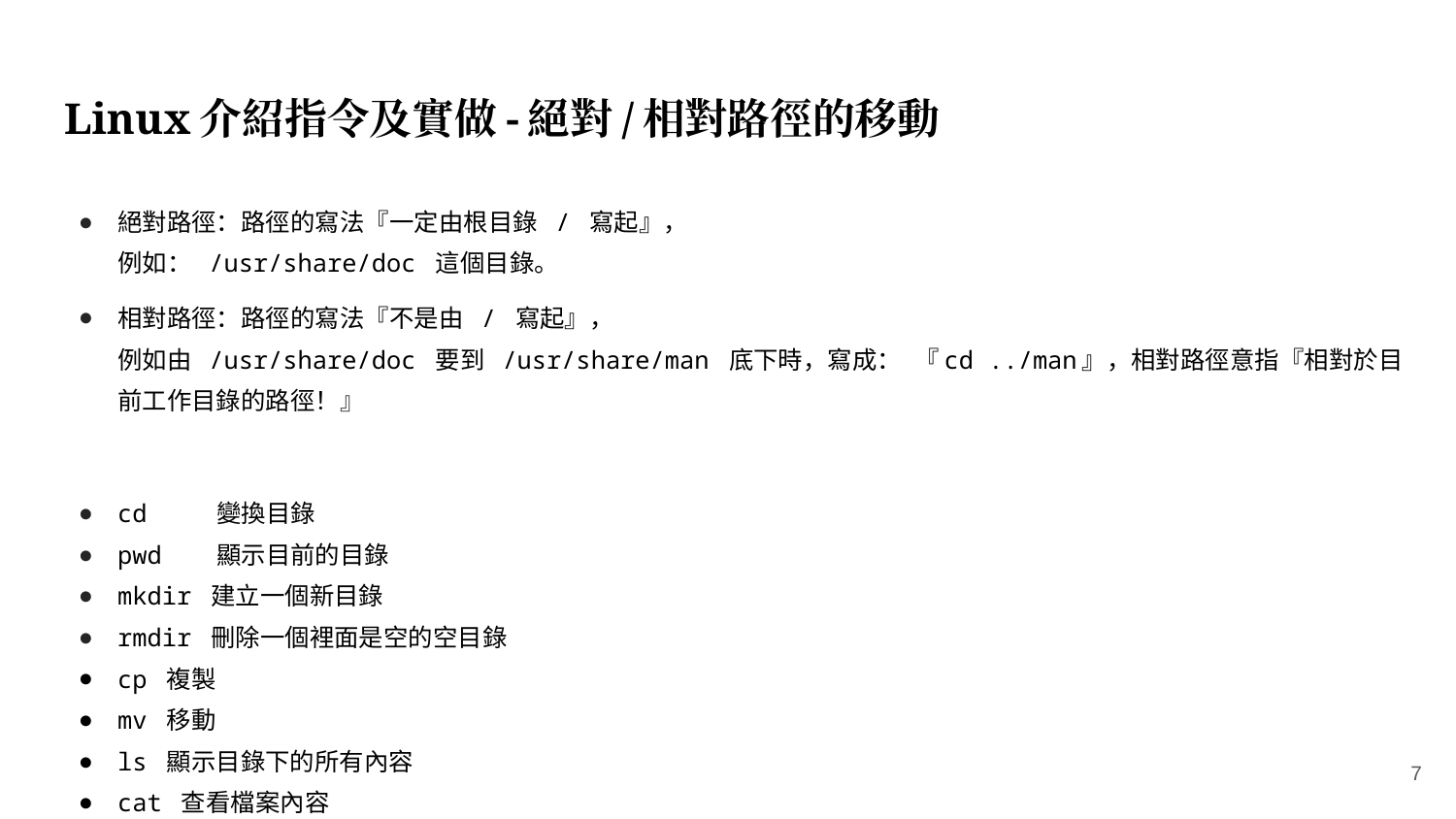

# Linux介紹指令及實做-絕對/相對路徑的移動
絕對路徑：路徑的寫法『一定由根目錄 / 寫起』，
例如： /usr/share/doc 這個目錄。
相對路徑：路徑的寫法『不是由 / 寫起』，
例如由 /usr/share/doc 要到 /usr/share/man 底下時，寫成： 『cd ../man』，相對路徑意指『相對於目前工作目錄的路徑！』

cd 	變換目錄
pwd	顯示目前的目錄
mkdir 建立一個新目錄
rmdir 刪除一個裡面是空的空目錄
cp 複製
mv 移動
ls 顯示目錄下的所有內容
cat 查看檔案內容
7